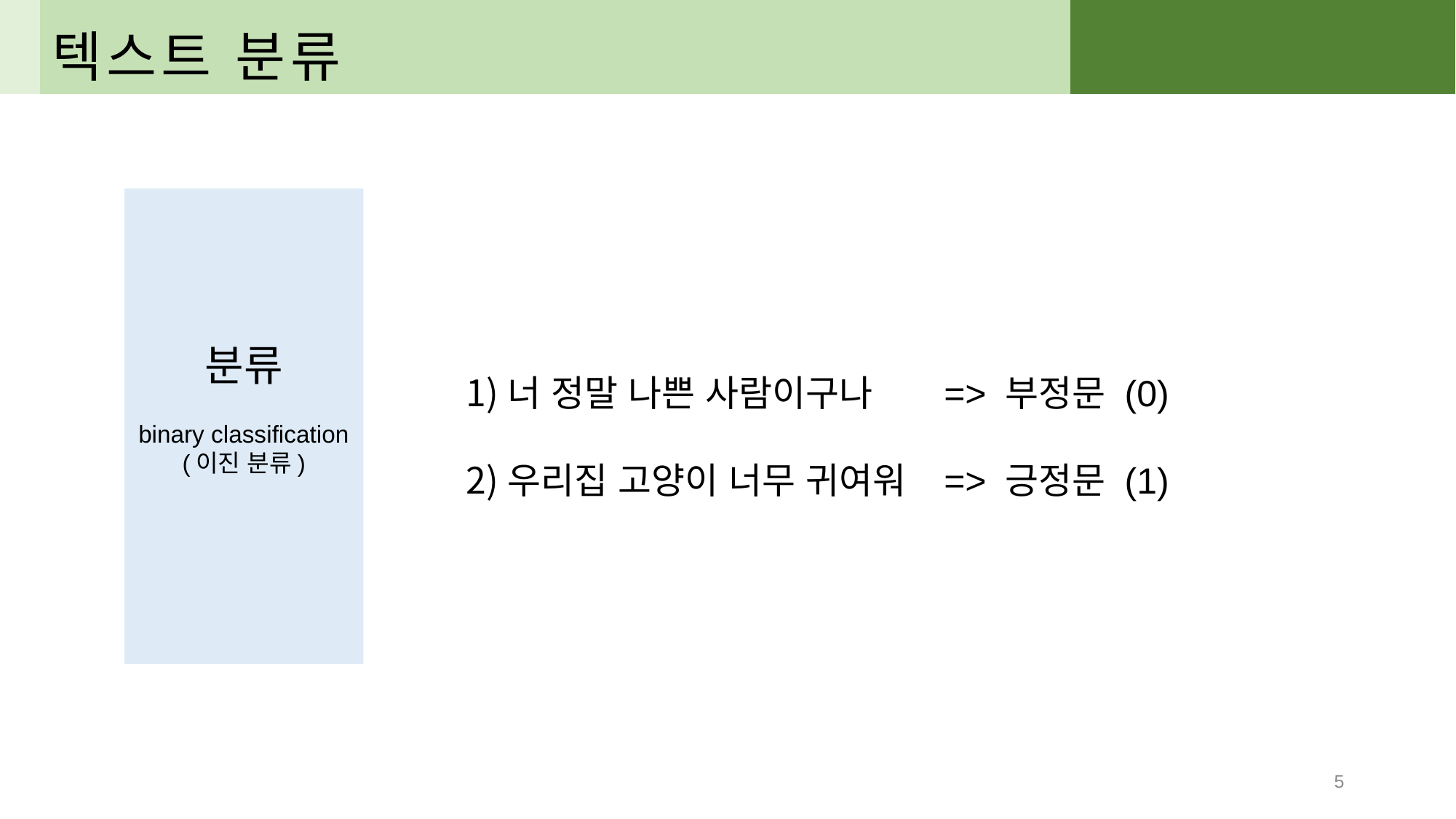

텍스트 분류

분류

binary classification
(이진 분류)

너 정말 나쁜 사람이구나 	=> 부정문 (0)
우리집 고양이 너무 귀여워 	=> 긍정문 (1)
5